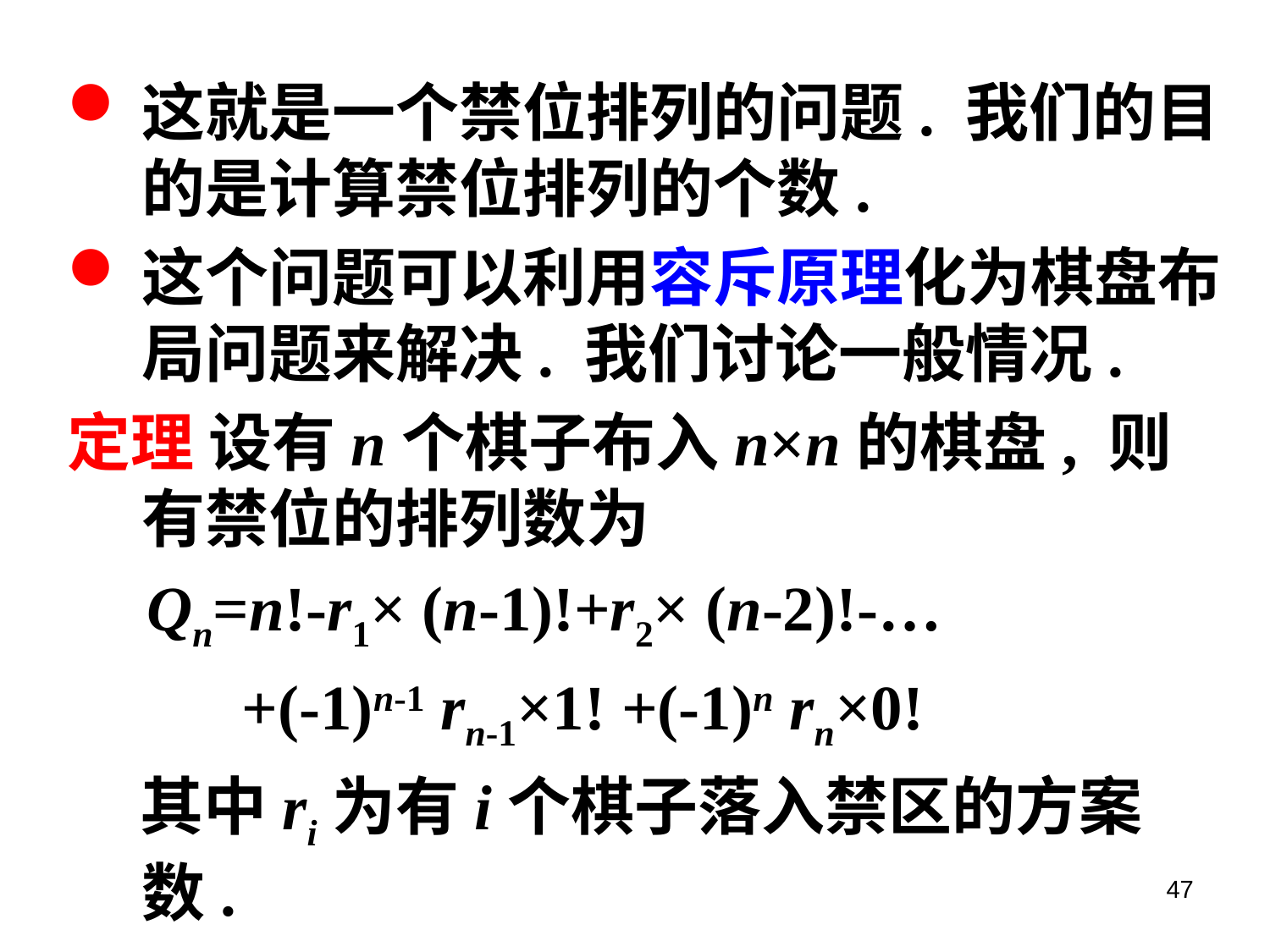

这就是一个禁位排列的问题. 我们的目的是计算禁位排列的个数.
这个问题可以利用容斥原理化为棋盘布局问题来解决. 我们讨论一般情况.
定理 设有n个棋子布入n×n的棋盘, 则有禁位的排列数为
     Qn=n!-r1× (n-1)!+r2× (n-2)!-…
           +(-1)n-1 rn-1×1! +(-1)n rn×0!
    其中ri为有i个棋子落入禁区的方案数.
47